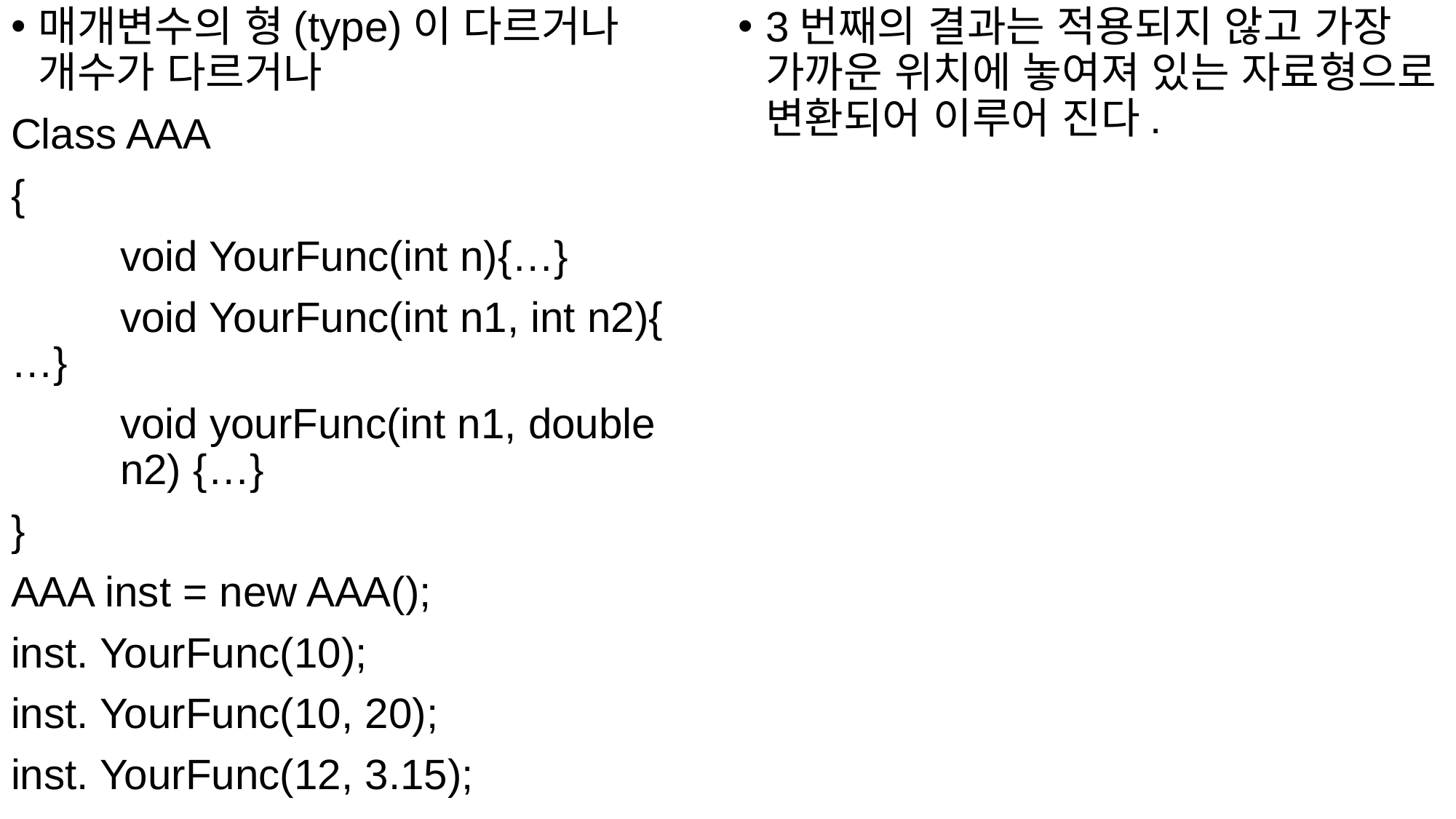

매개변수의 형(type)이 다르거나 개수가 다르거나
Class AAA
{
	void YourFunc(int n){…}
	void YourFunc(int n1, int n2){	…}
	void yourFunc(int n1, double 	n2) {…}
}
AAA inst = new AAA();
inst. YourFunc(10);
inst. YourFunc(10, 20);
inst. YourFunc(12, 3.15);
3번째의 결과는 적용되지 않고 가장 가까운 위치에 놓여져 있는 자료형으로 변환되어 이루어 진다.